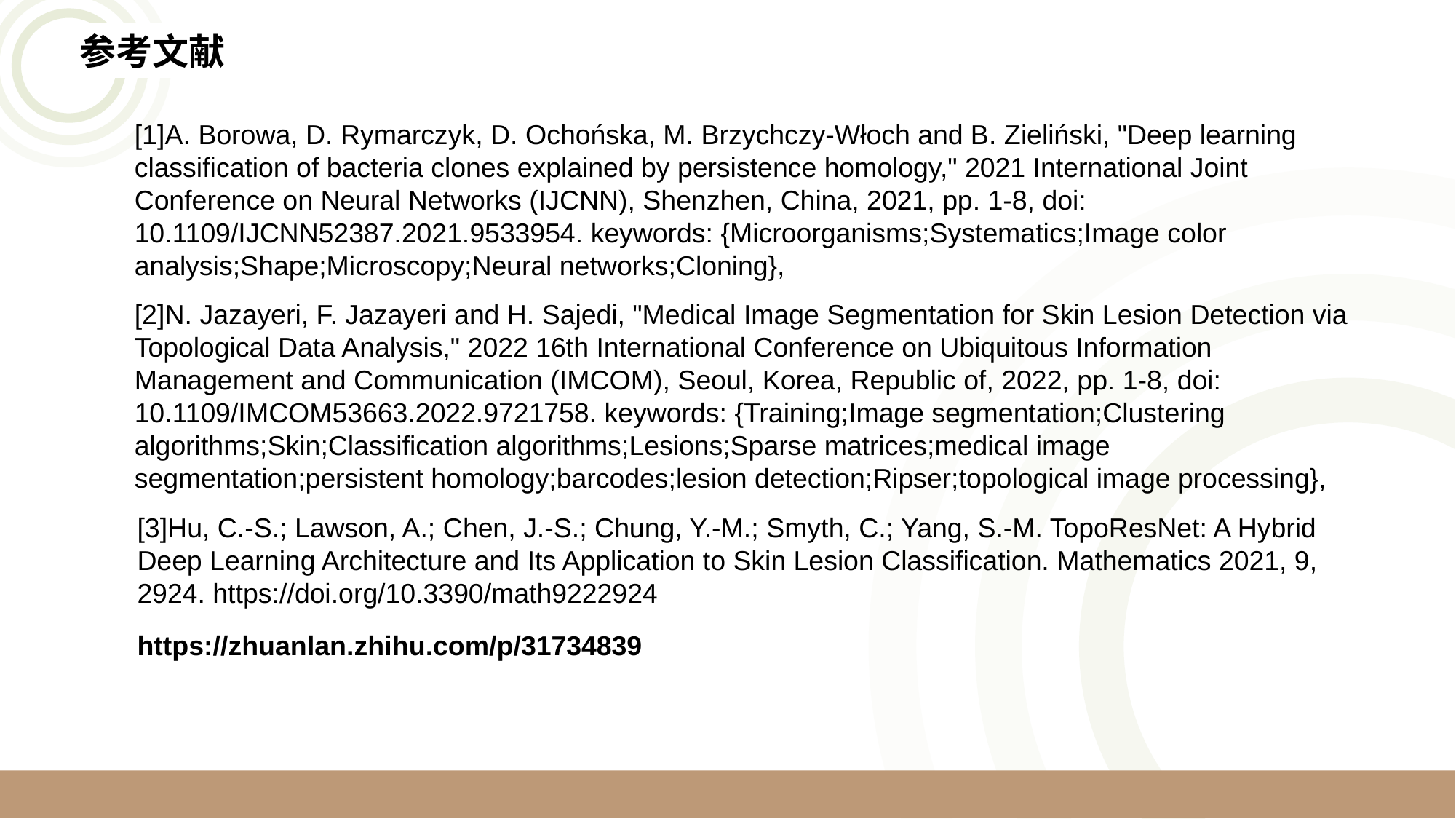

参考文献

[1]A. Borowa, D. Rymarczyk, D. Ochońska, M. Brzychczy-Włoch and B. Zieliński, "Deep learning classification of bacteria clones explained by persistence homology," 2021 International Joint Conference on Neural Networks (IJCNN), Shenzhen, China, 2021, pp. 1-8, doi: 10.1109/IJCNN52387.2021.9533954. keywords: {Microorganisms;Systematics;Image color analysis;Shape;Microscopy;Neural networks;Cloning},

[2]N. Jazayeri, F. Jazayeri and H. Sajedi, "Medical Image Segmentation for Skin Lesion Detection via Topological Data Analysis," 2022 16th International Conference on Ubiquitous Information Management and Communication (IMCOM), Seoul, Korea, Republic of, 2022, pp. 1-8, doi: 10.1109/IMCOM53663.2022.9721758. keywords: {Training;Image segmentation;Clustering algorithms;Skin;Classification algorithms;Lesions;Sparse matrices;medical image segmentation;persistent homology;barcodes;lesion detection;Ripser;topological image processing},

[3]Hu, C.-S.; Lawson, A.; Chen, J.-S.; Chung, Y.-M.; Smyth, C.; Yang, S.-M. TopoResNet: A Hybrid Deep Learning Architecture and Its Application to Skin Lesion Classification. Mathematics 2021, 9, 2924. https://doi.org/10.3390/math9222924
https://zhuanlan.zhihu.com/p/31734839